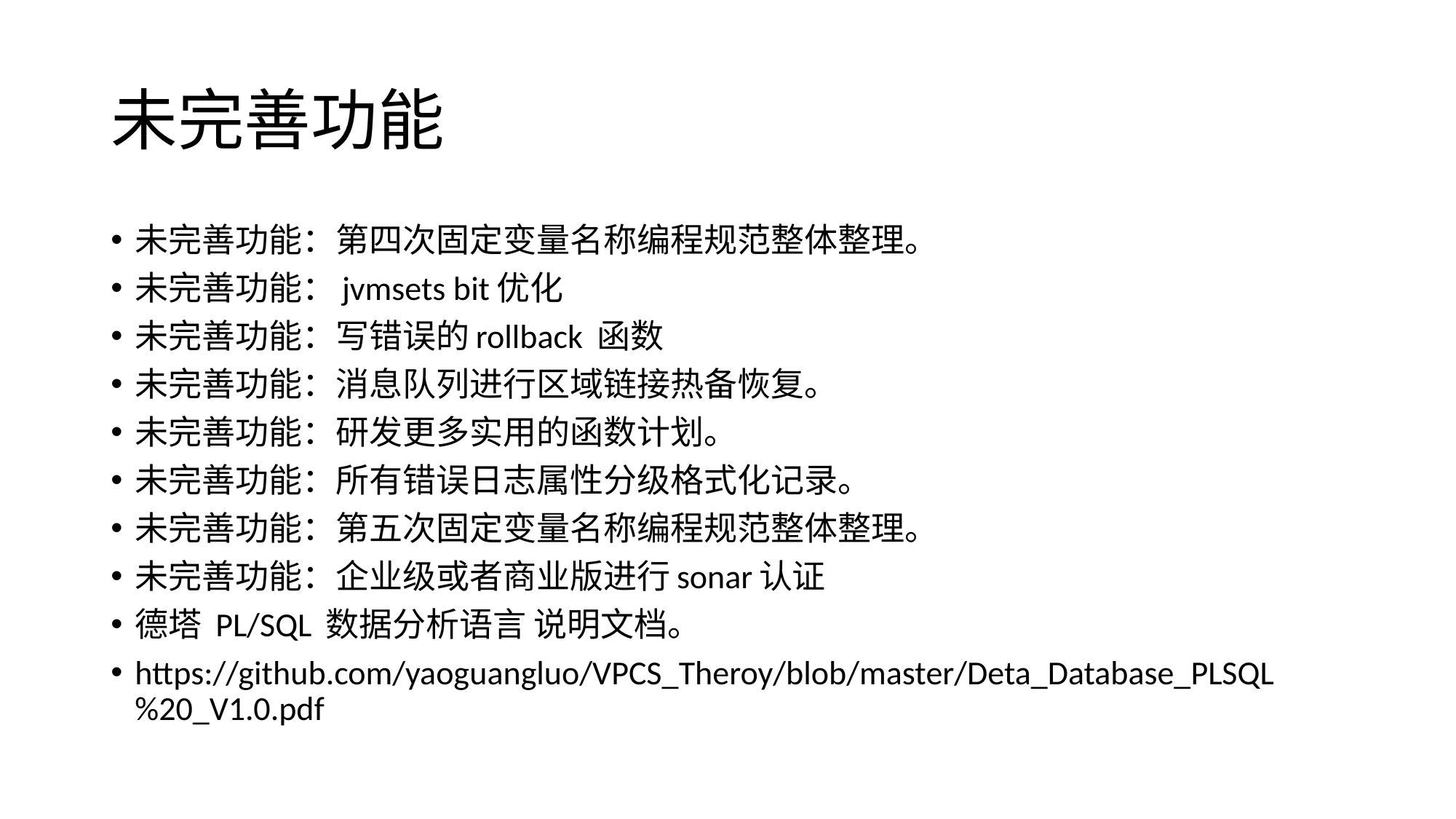

# 未完善功能
未完善功能：第四次固定变量名称编程规范整体整理。
未完善功能：jvmsets bit优化
未完善功能：写错误的rollback 函数
未完善功能：消息队列进行区域链接热备恢复。
未完善功能：研发更多实用的函数计划。
未完善功能：所有错误日志属性分级格式化记录。
未完善功能：第五次固定变量名称编程规范整体整理。
未完善功能：企业级或者商业版进行sonar认证
德塔 PL/SQL 数据分析语言 说明文档。
https://github.com/yaoguangluo/VPCS_Theroy/blob/master/Deta_Database_PLSQL%20_V1.0.pdf